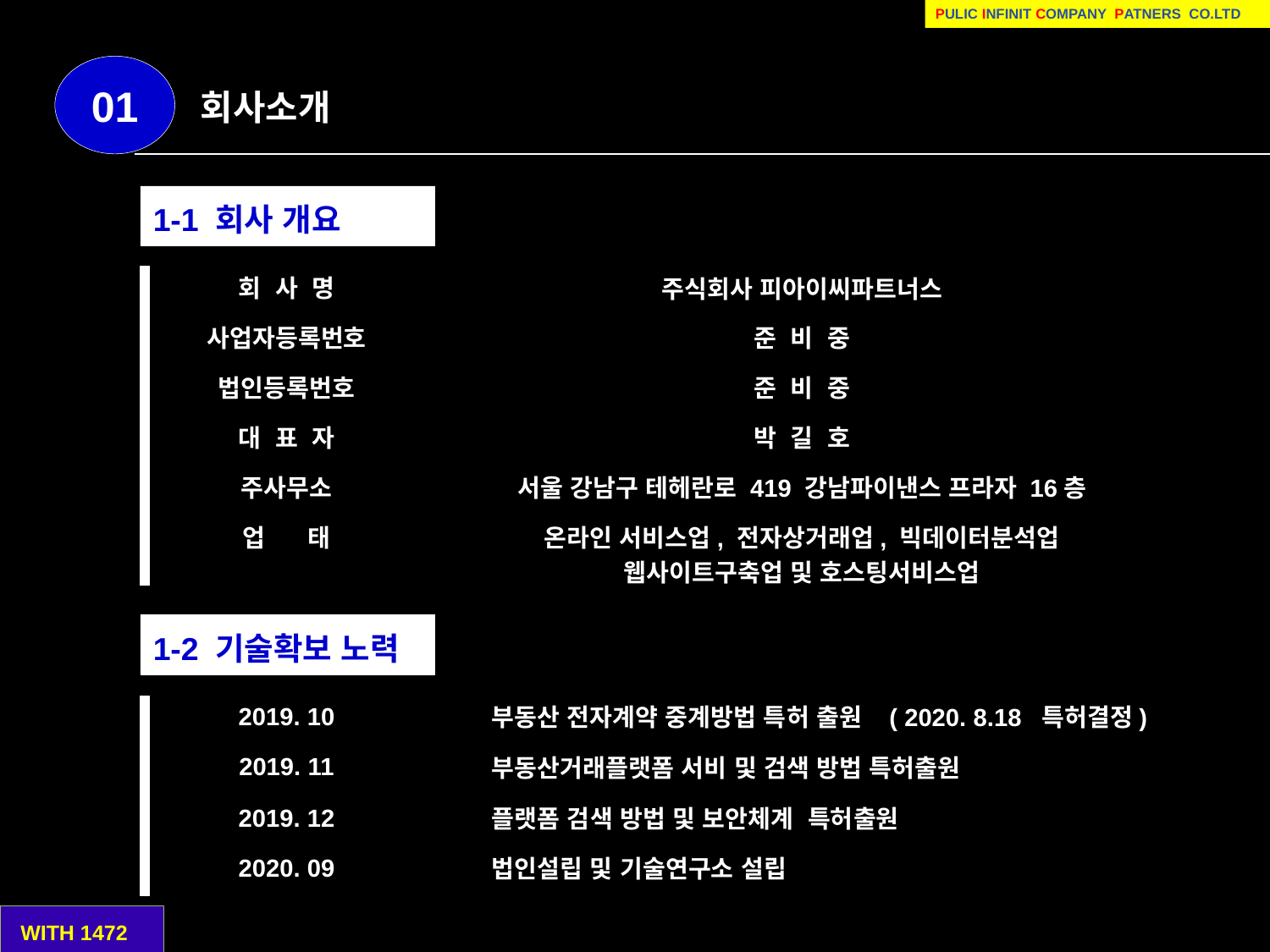

Pulic infinit company  patnerS  co.lTd
01
회사소개
1-1 회사 개요
회  사  명
주식회사 피아이씨파트너스
사업자등록번호
준  비  중
법인등록번호
준  비  중
대  표  자
박  길  호
주사무소
서울 강남구 테헤란로 419 강남파이낸스 프라자 16층
업      태
온라인 서비스업, 전자상거래업, 빅데이터분석업
웹사이트구축업 및 호스팅서비스업
1-2 기술확보 노력
2019. 10
부동산 전자계약 중계방법 특허 출원   ( 2020. 8.18  특허결정)
2019. 11
부동산거래플랫폼 서비 및 검색 방법 특허출원
2019. 12
플랫폼 검색 방법 및 보안체계  특허출원
2020. 09
법인설립 및 기술연구소 설립
 WITH 1472